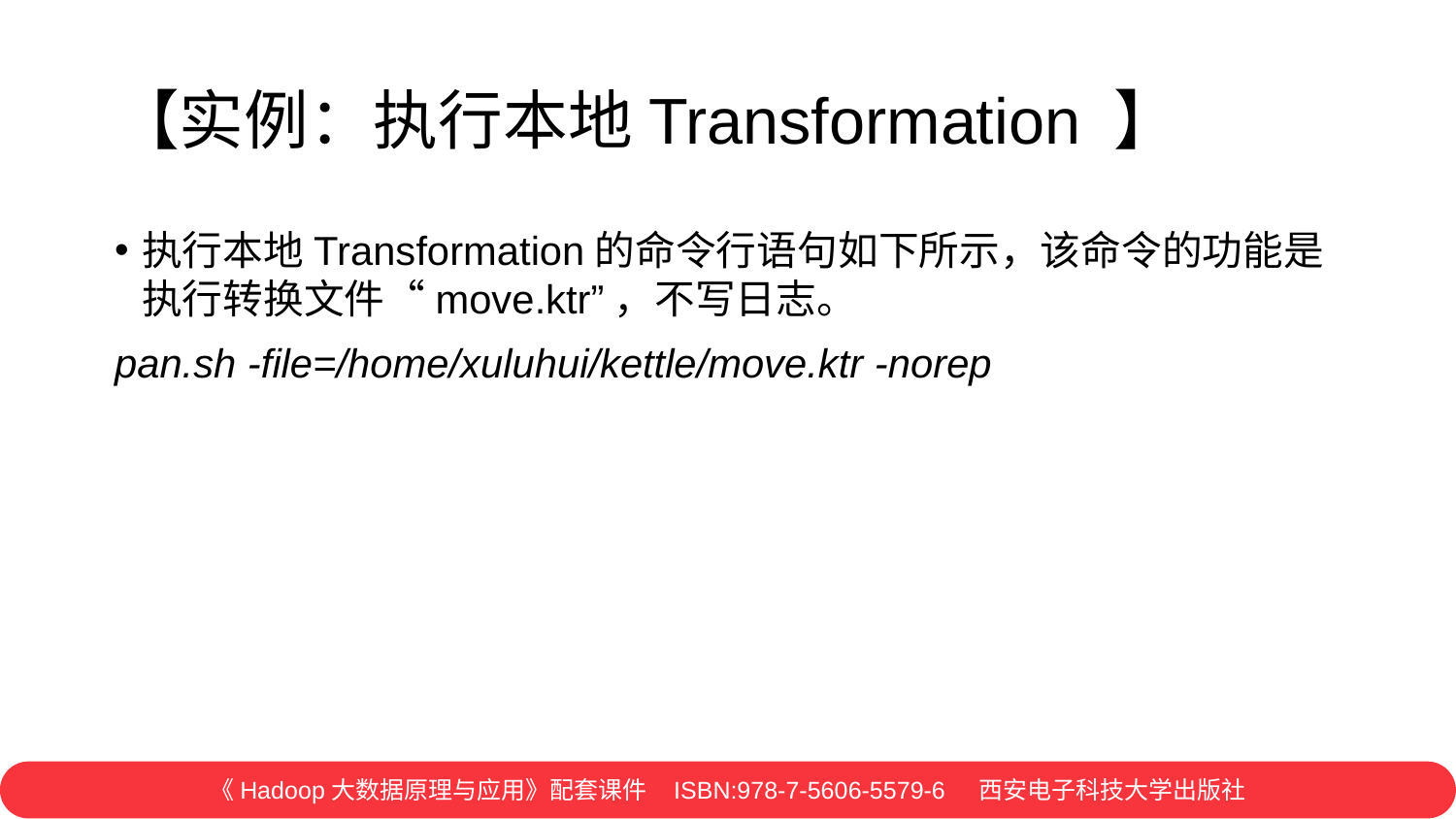

# 【实例：执行本地Transformation 】
执行本地Transformation的命令行语句如下所示，该命令的功能是执行转换文件“move.ktr”，不写日志。
pan.sh -file=/home/xuluhui/kettle/move.ktr -norep